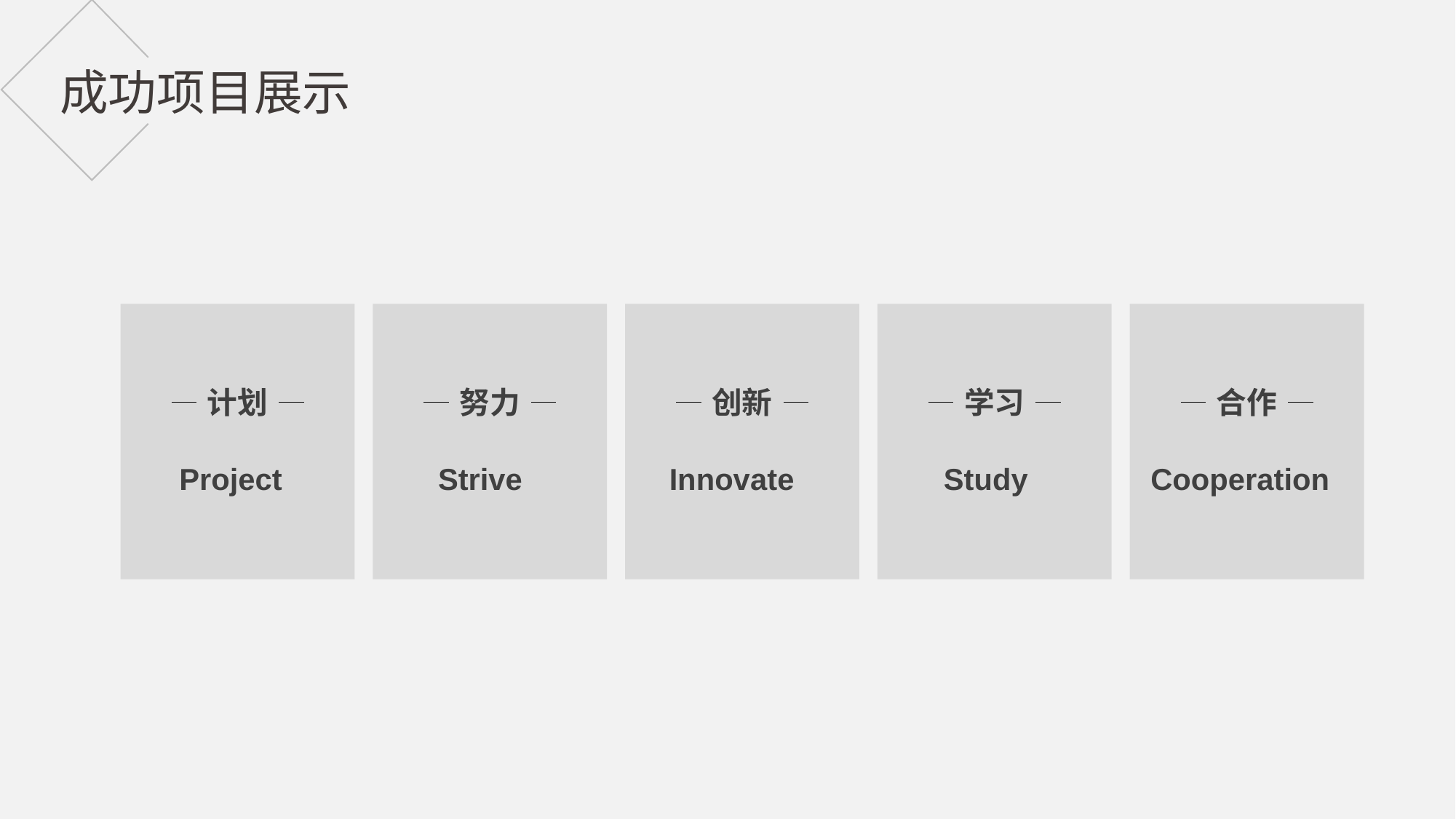

成功项目展示

计划
Project

努力
Strive

创新
Innovate

学习
Study

合作
Cooperation